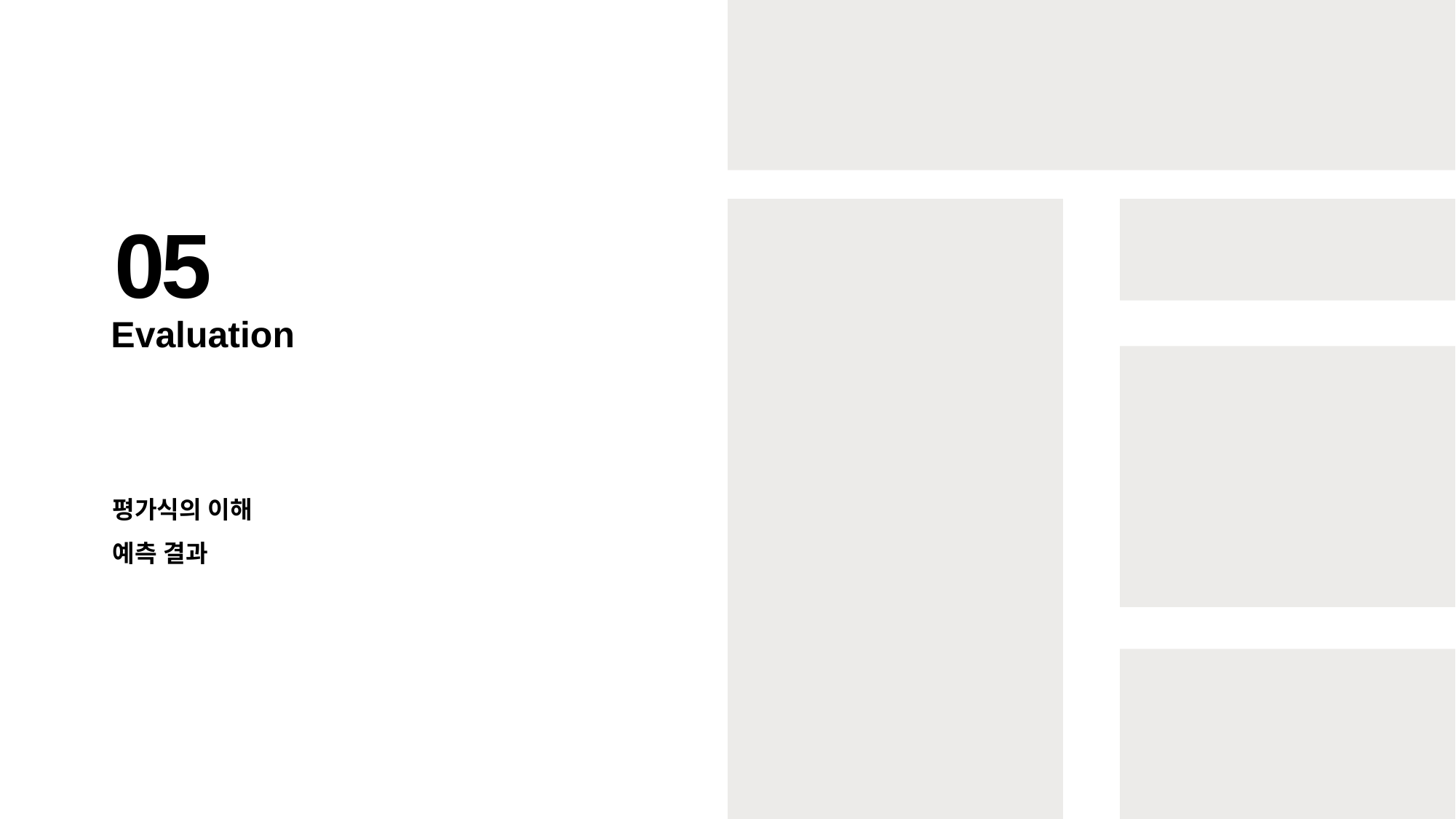

05
Evaluation

평가식의 이해
예측 결과

32